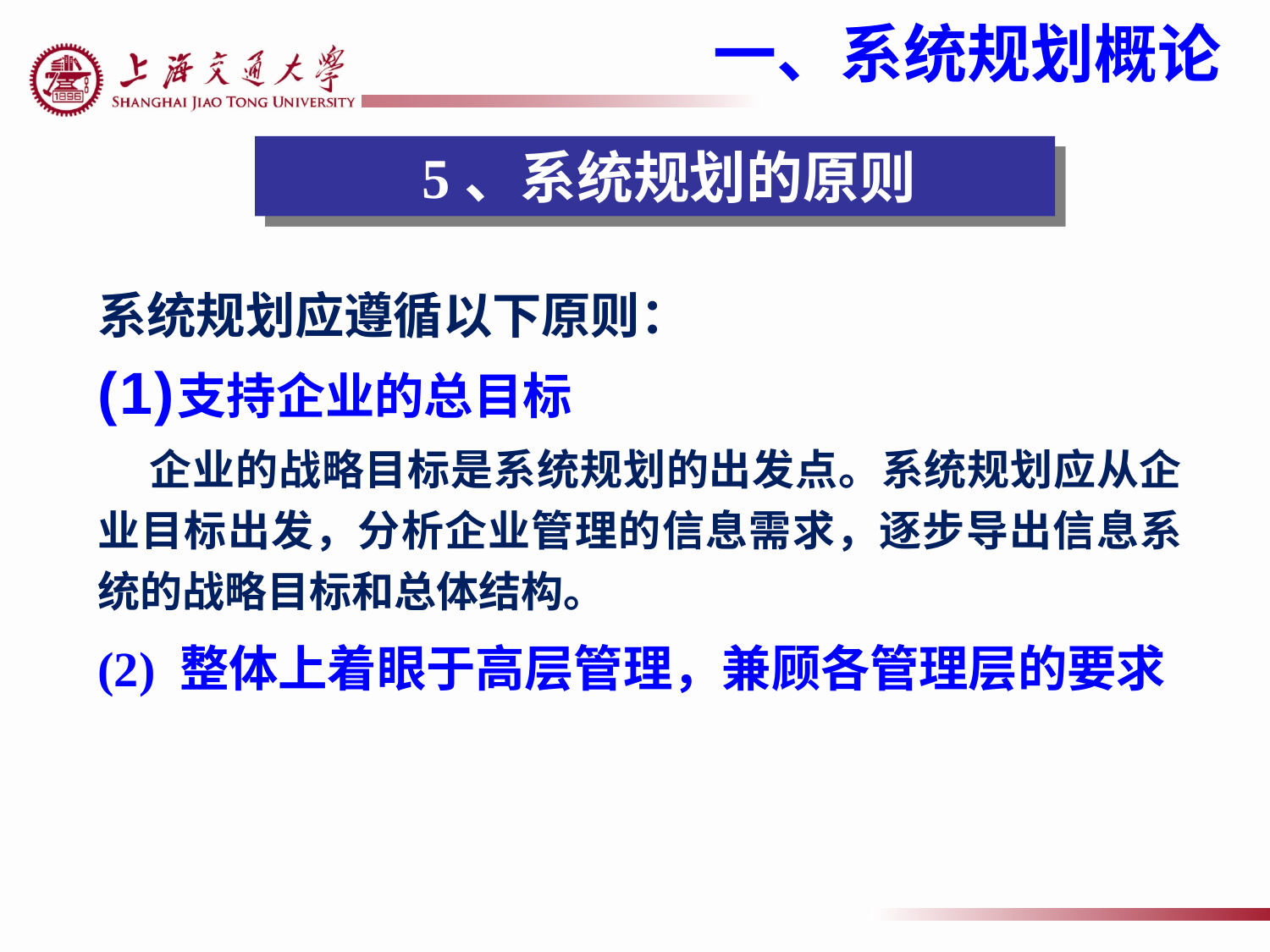

一、系统规划概论
  5、系统规划的原则
系统规划应遵循以下原则：
支持企业的总目标
    企业的战略目标是系统规划的出发点。系统规划应从企业目标出发，分析企业管理的信息需求，逐步导出信息系统的战略目标和总体结构。
(2) 整体上着眼于高层管理，兼顾各管理层的要求